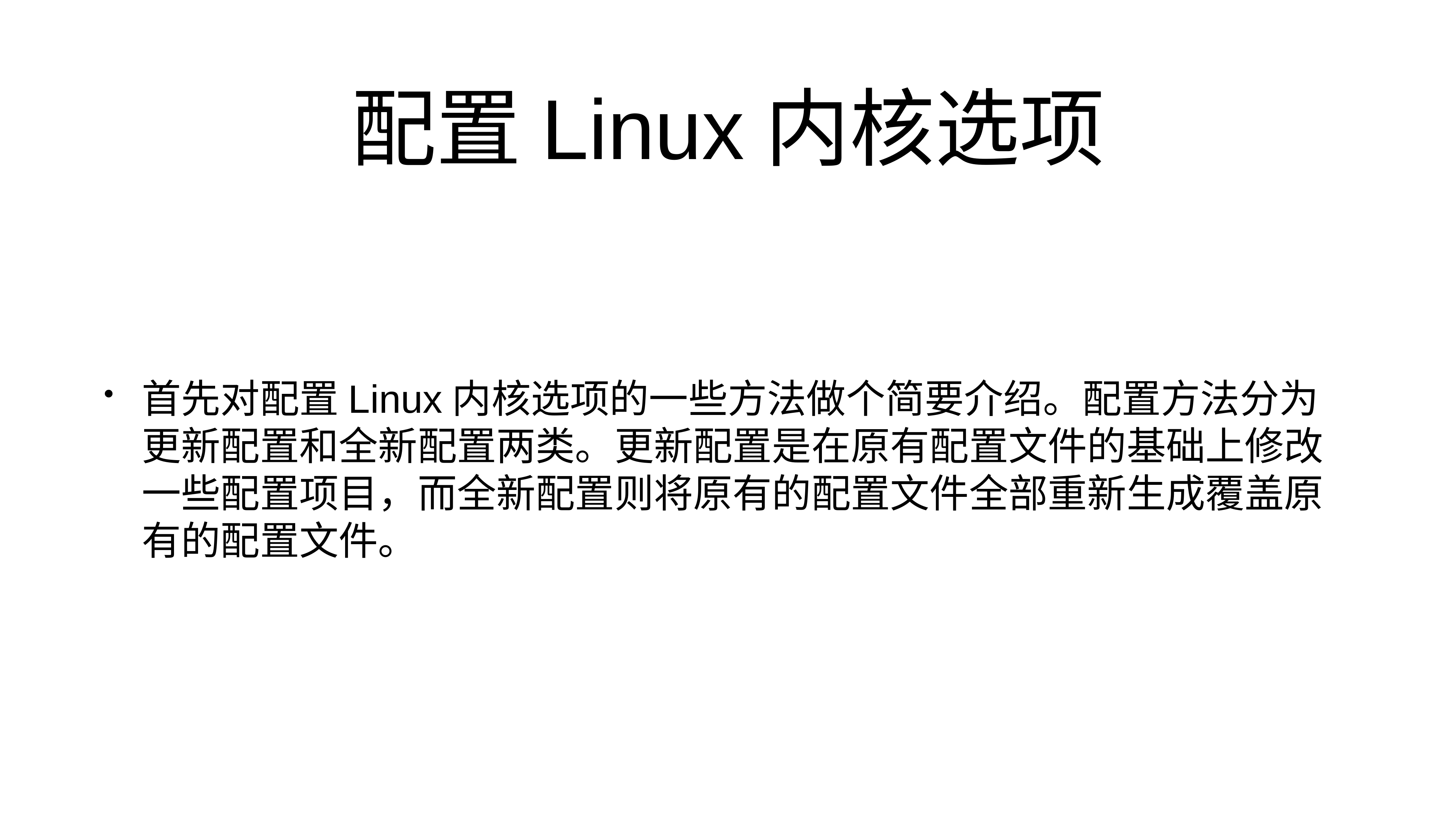

# 配置Linux内核选项
首先对配置Linux内核选项的一些方法做个简要介绍。配置方法分为更新配置和全新配置两类。更新配置是在原有配置文件的基础上修改一些配置项目，而全新配置则将原有的配置文件全部重新生成覆盖原有的配置文件。